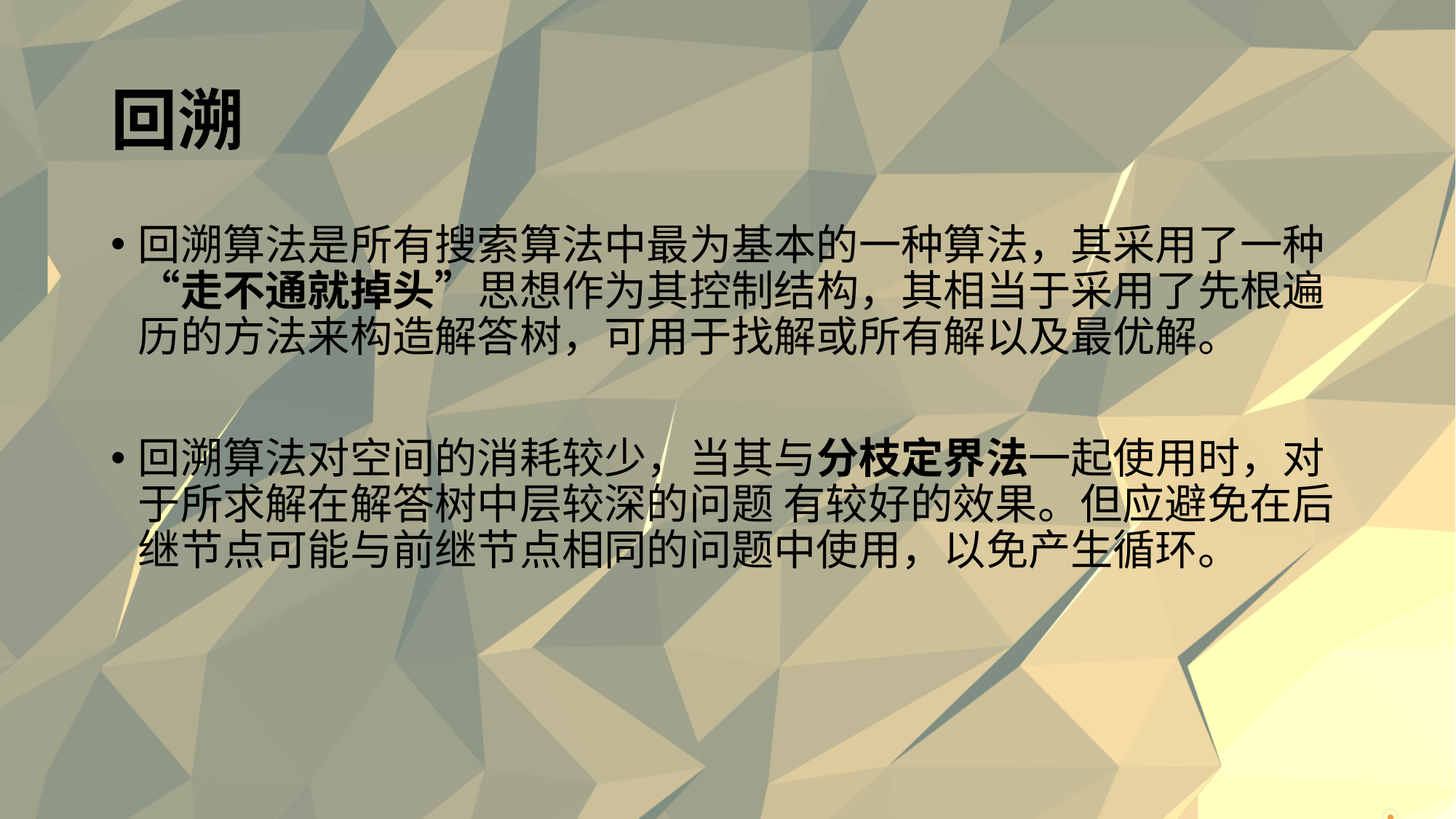

# 回溯
回溯算法是所有搜索算法中最为基本的一种算法，其采用了一种“走不通就掉头”思想作为其控制结构，其相当于采用了先根遍历的方法来构造解答树，可用于找解或所有解以及最优解。

回溯算法对空间的消耗较少，当其与分枝定界法一起使用时，对于所求解在解答树中层较深的问题 有较好的效果。但应避免在后继节点可能与前继节点相同的问题中使用，以免产生循环。